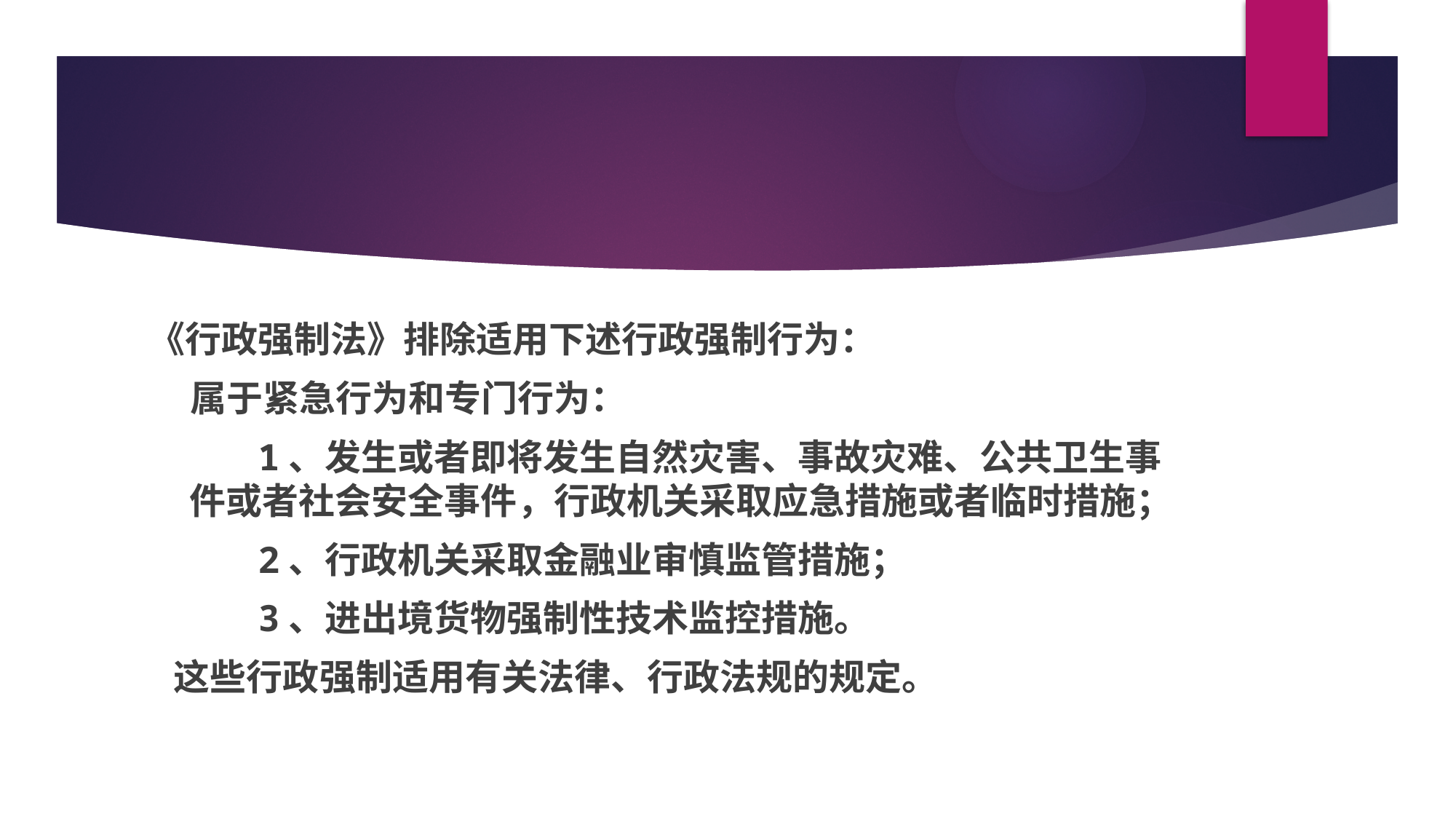

#
《行政强制法》排除适用下述行政强制行为：
    属于紧急行为和专门行为：
     1、发生或者即将发生自然灾害、事故灾难、公共卫生事件或者社会安全事件，行政机关采取应急措施或者临时措施；
     2、行政机关采取金融业审慎监管措施；
     3、进出境货物强制性技术监控措施。
  这些行政强制适用有关法律、行政法规的规定。